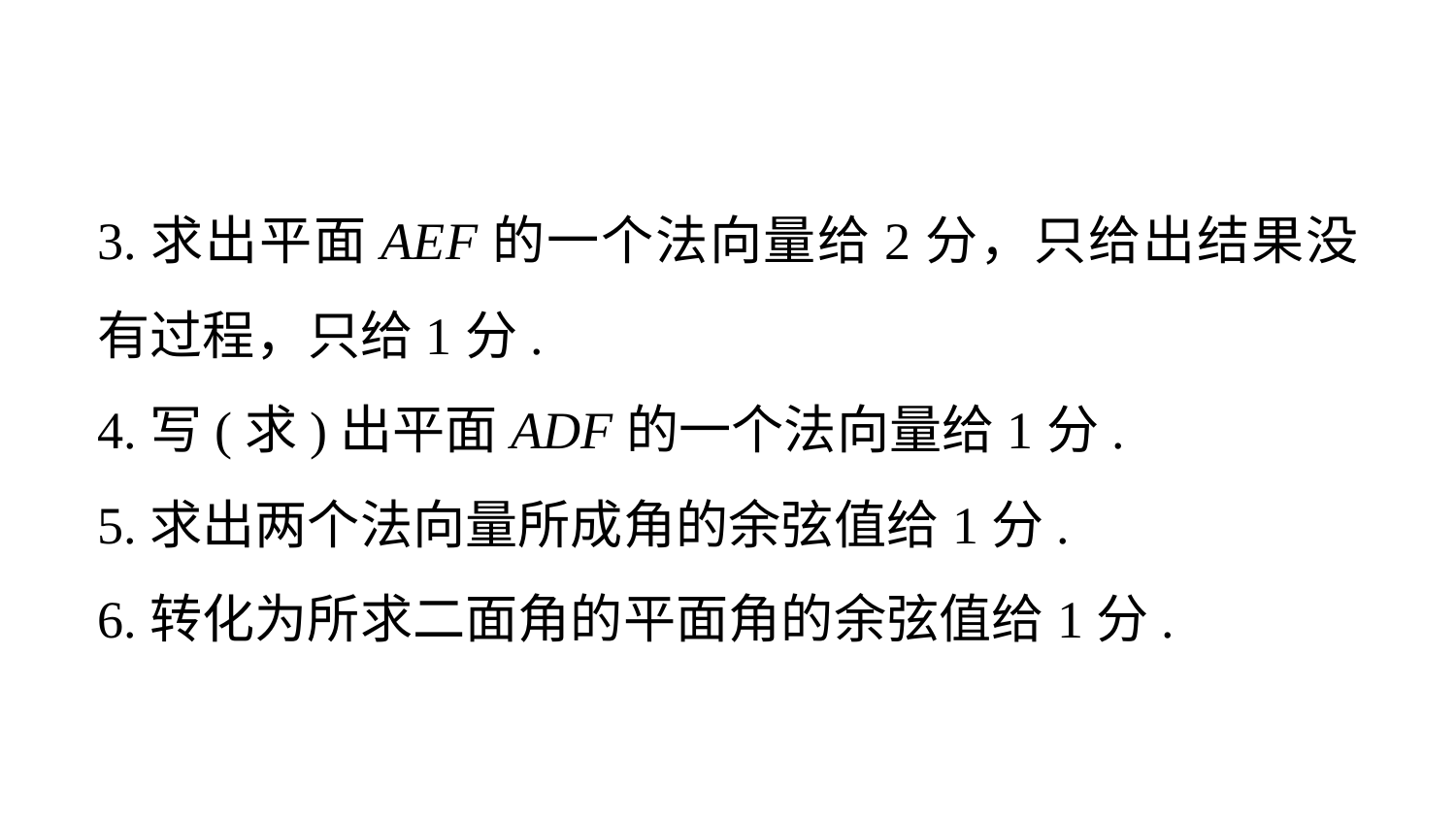

3.求出平面AEF的一个法向量给2分，只给出结果没有过程，只给1分.
4.写(求)出平面ADF的一个法向量给1分.
5.求出两个法向量所成角的余弦值给1分.
6.转化为所求二面角的平面角的余弦值给1分.